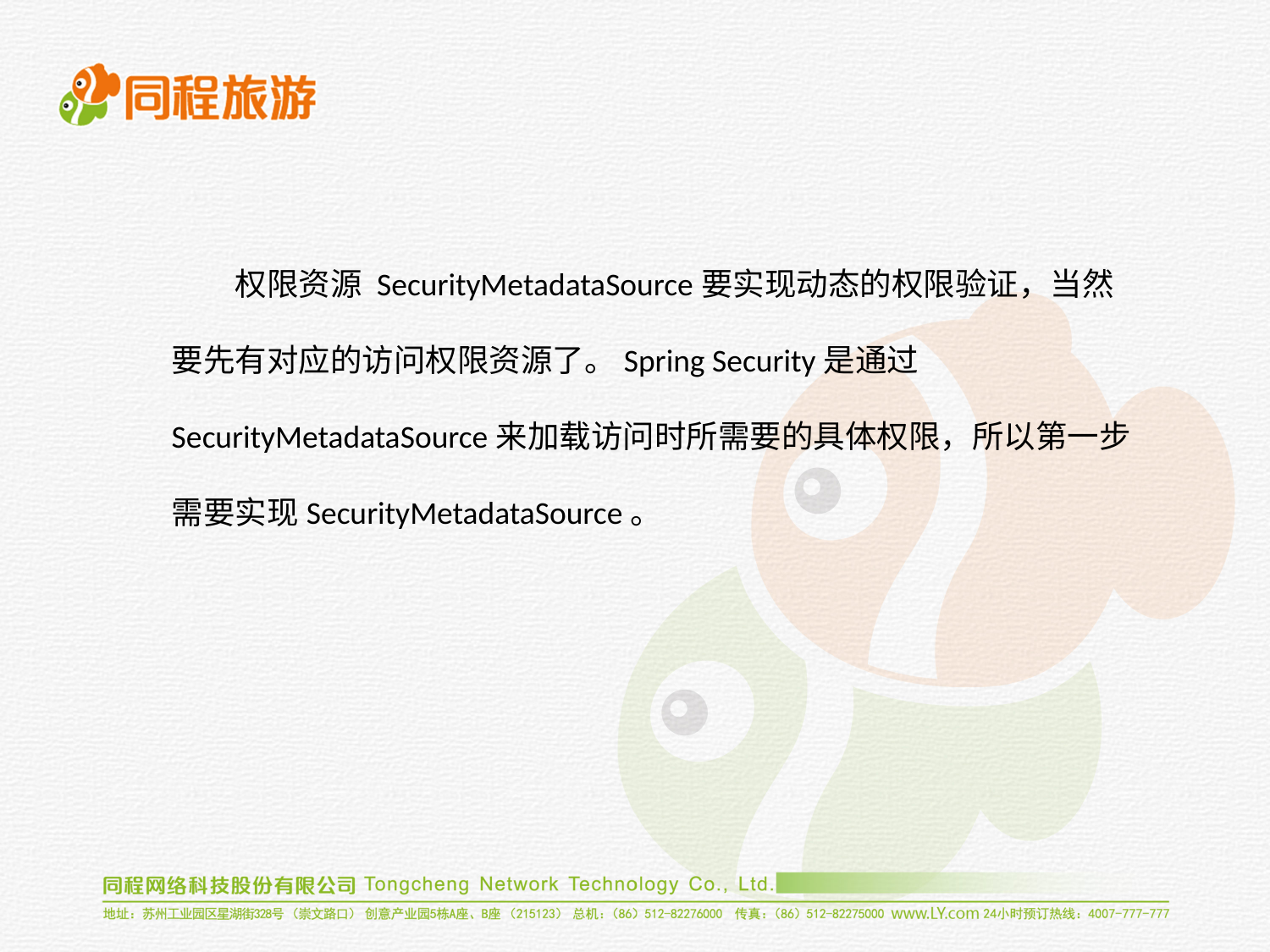

权限资源 SecurityMetadataSource要实现动态的权限验证，当然要先有对应的访问权限资源了。Spring Security是通过SecurityMetadataSource来加载访问时所需要的具体权限，所以第一步需要实现SecurityMetadataSource。